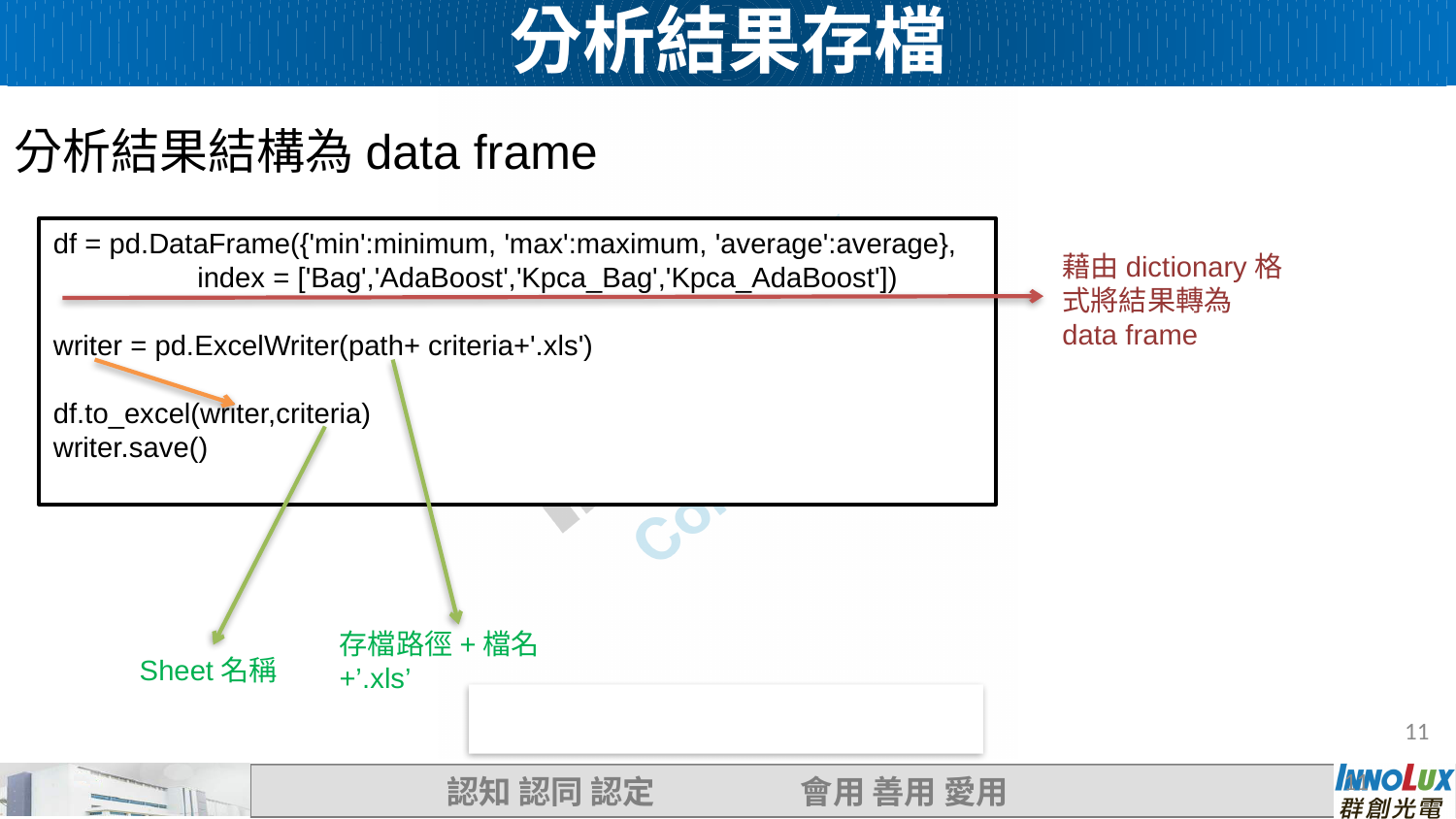

分析結果存檔
分析結果結構為data frame

df = pd.DataFrame({'min':minimum, 'max':maximum, 'average':average},
                  index = ['Bag','AdaBoost','Kpca_Bag','Kpca_AdaBoost'])

writer = pd.ExcelWriter(path+ criteria+'.xls')

df.to_excel(writer,criteria)
writer.save()

藉由dictionary格式將結果轉為data frame
存檔路徑+檔名+’.xls’
Sheet名稱
11
11